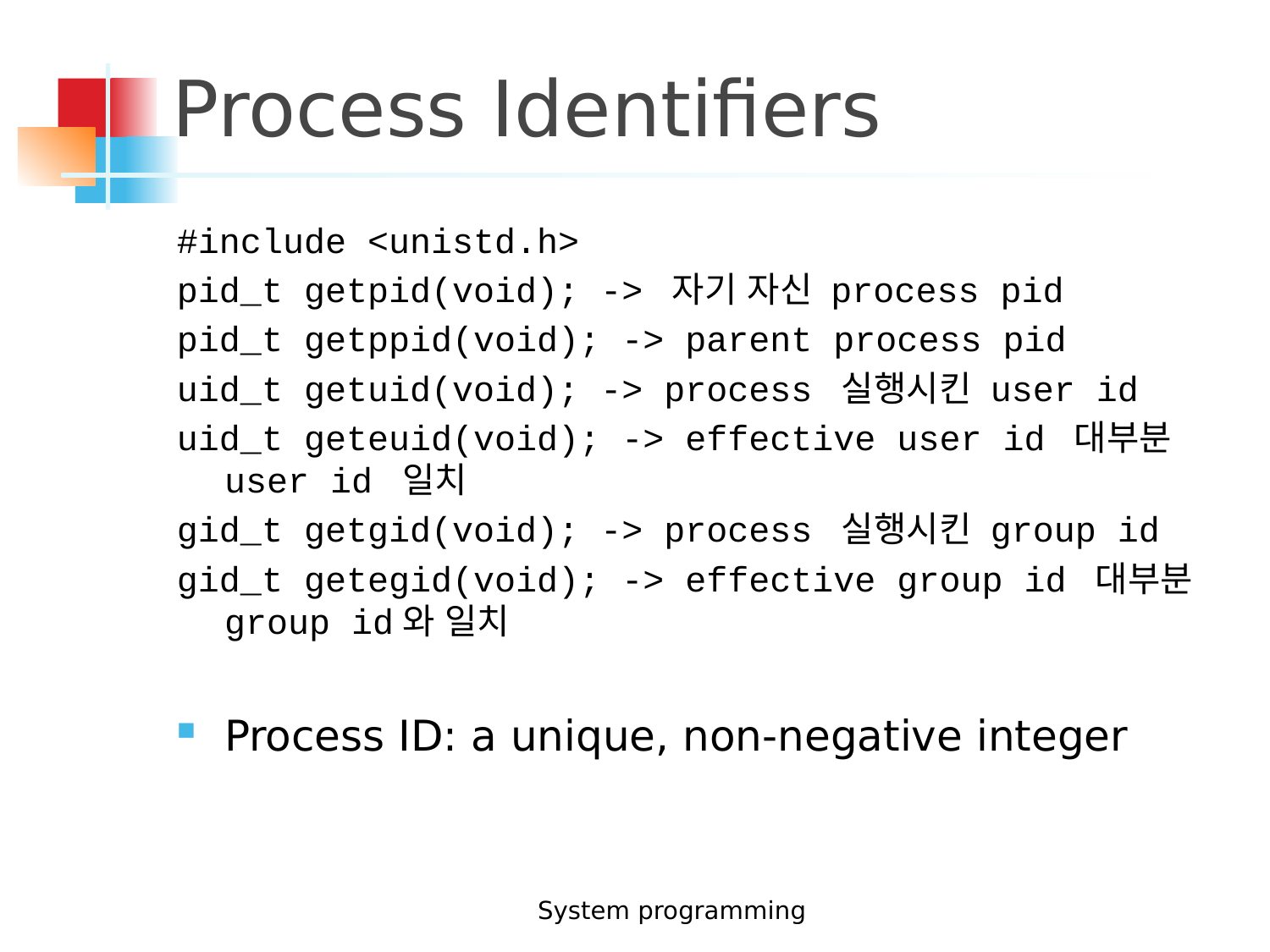

Process Identifiers
#include <unistd.h>
pid_t getpid(void); -> 자기 자신 process pid
pid_t getppid(void); -> parent process pid
uid_t getuid(void); -> process 실행시킨 user id
uid_t geteuid(void); -> effective user id 대부분 user id 일치
gid_t getgid(void); -> process 실행시킨 group id
gid_t getegid(void); -> effective group id 대부분 group id와 일치

Process ID: a unique, non-negative integer